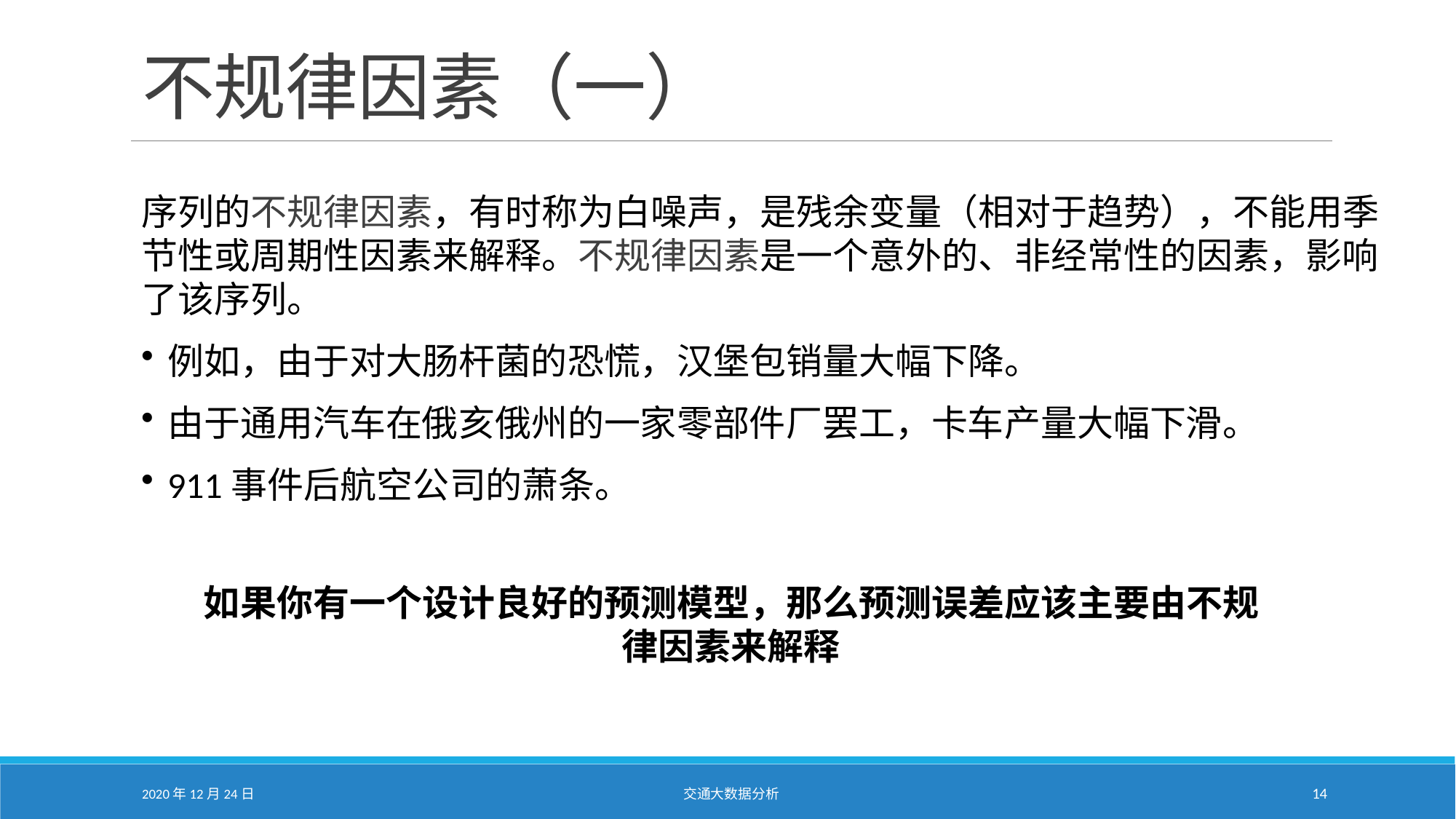

# 不规律因素（一）
序列的不规律因素，有时称为白噪声，是残余变量（相对于趋势），不能用季节性或周期性因素来解释。不规律因素是一个意外的、非经常性的因素，影响了该序列。
例如，由于对大肠杆菌的恐慌，汉堡包销量大幅下降。
由于通用汽车在俄亥俄州的一家零部件厂罢工，卡车产量大幅下滑。
911事件后航空公司的萧条。
如果你有一个设计良好的预测模型，那么预测误差应该主要由不规律因素来解释
2020年12月24日
交通大数据分析
14